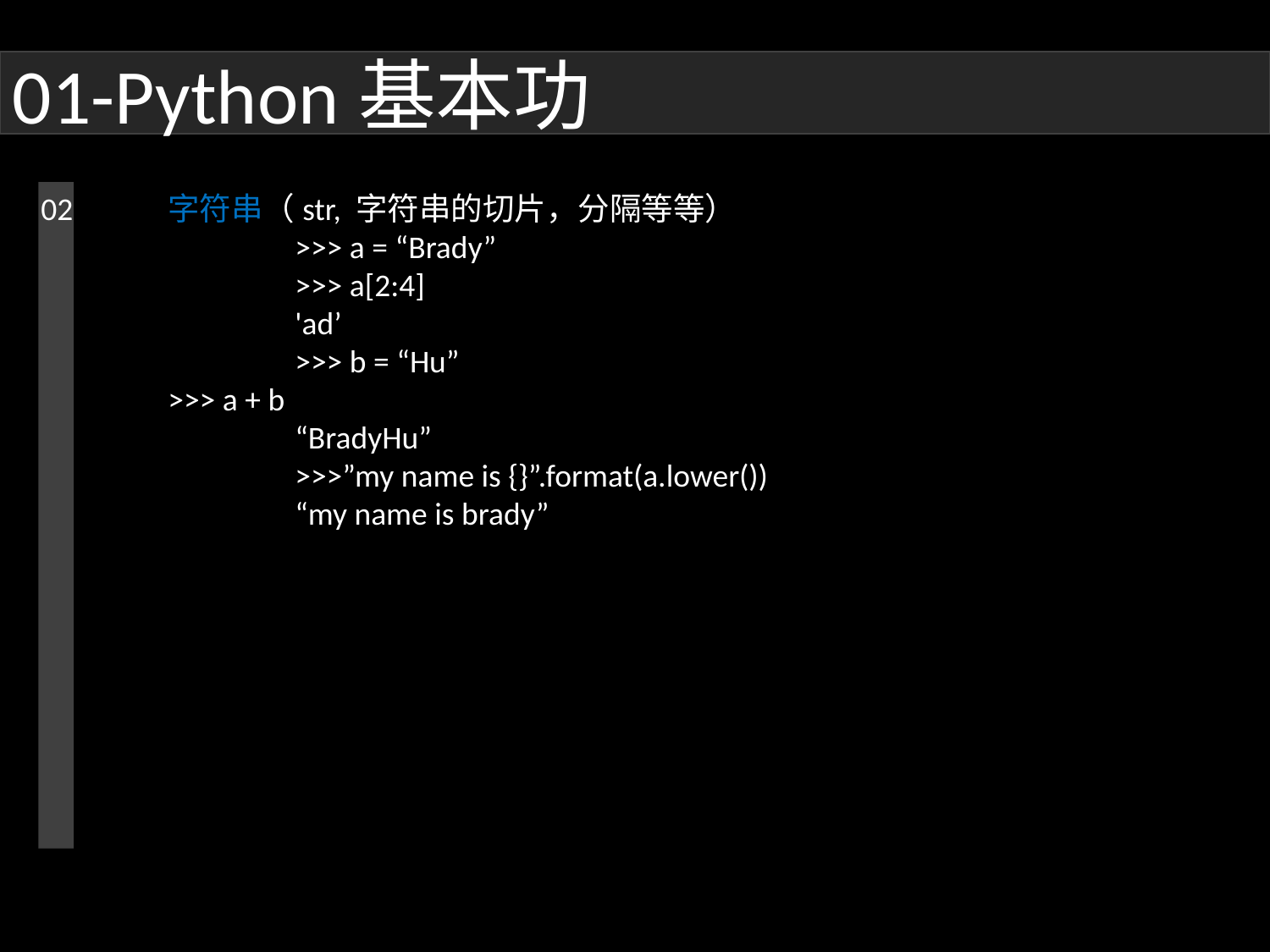

01-Python基本功
02 	字符串（str, 字符串的切片，分隔等等）
		>>> a = “Brady”
		>>> a[2:4]
		'ad’
		>>> b = “Hu”
>>> a + b
		“BradyHu”
		>>>”my name is {}”.format(a.lower())
		“my name is brady”